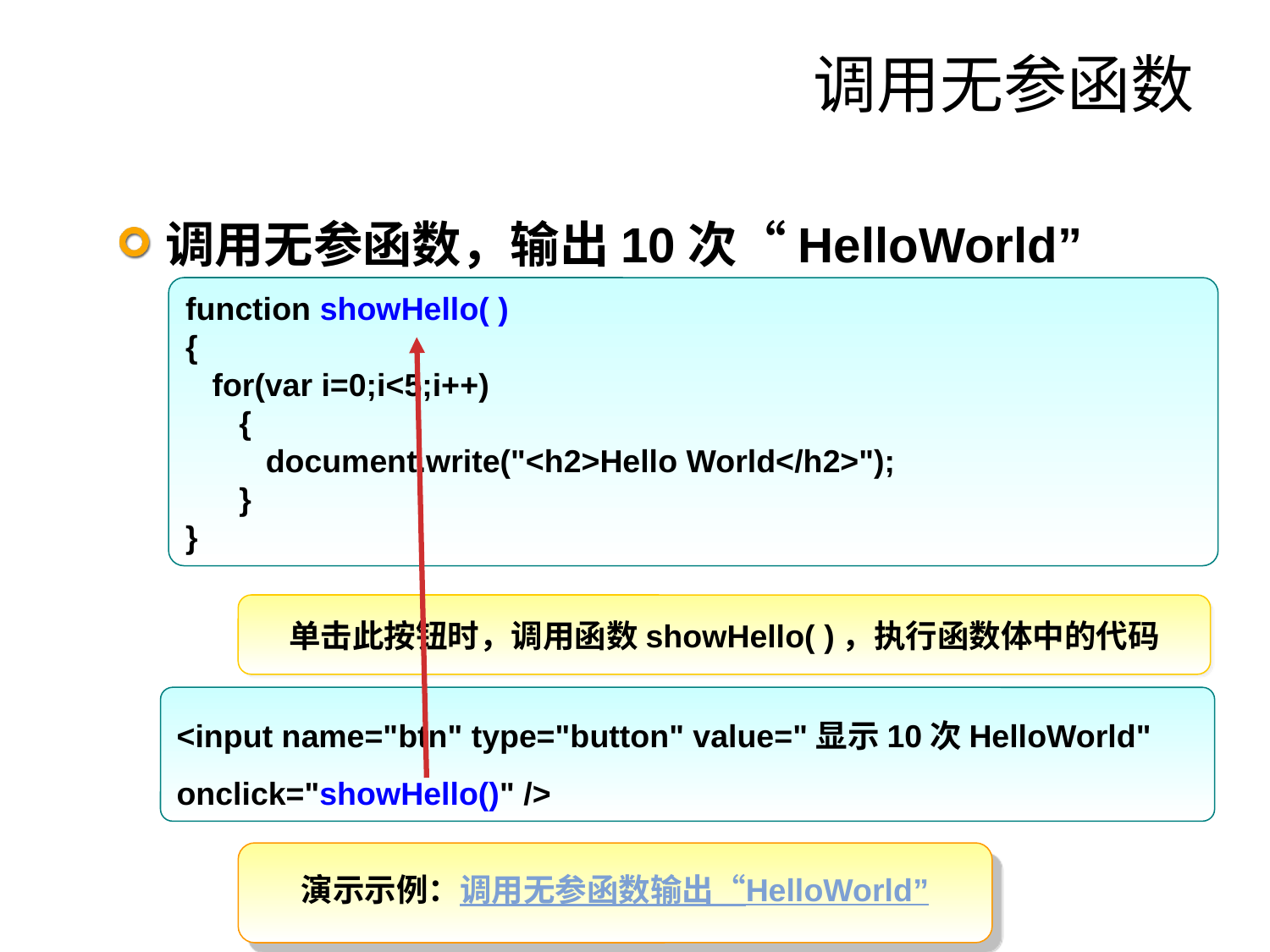

# 调用无参函数
调用无参函数，输出10次“HelloWorld”
function showHello( )
{
   for(var i=0;i<5;i++)
      {
         document.write("<h2>Hello World</h2>");
      }
}

单击此按钮时，调用函数showHello( )，执行函数体中的代码
<input name="btn" type="button" value="显示10次HelloWorld" onclick="showHello()" />
演示示例：调用无参函数输出“HelloWorld”